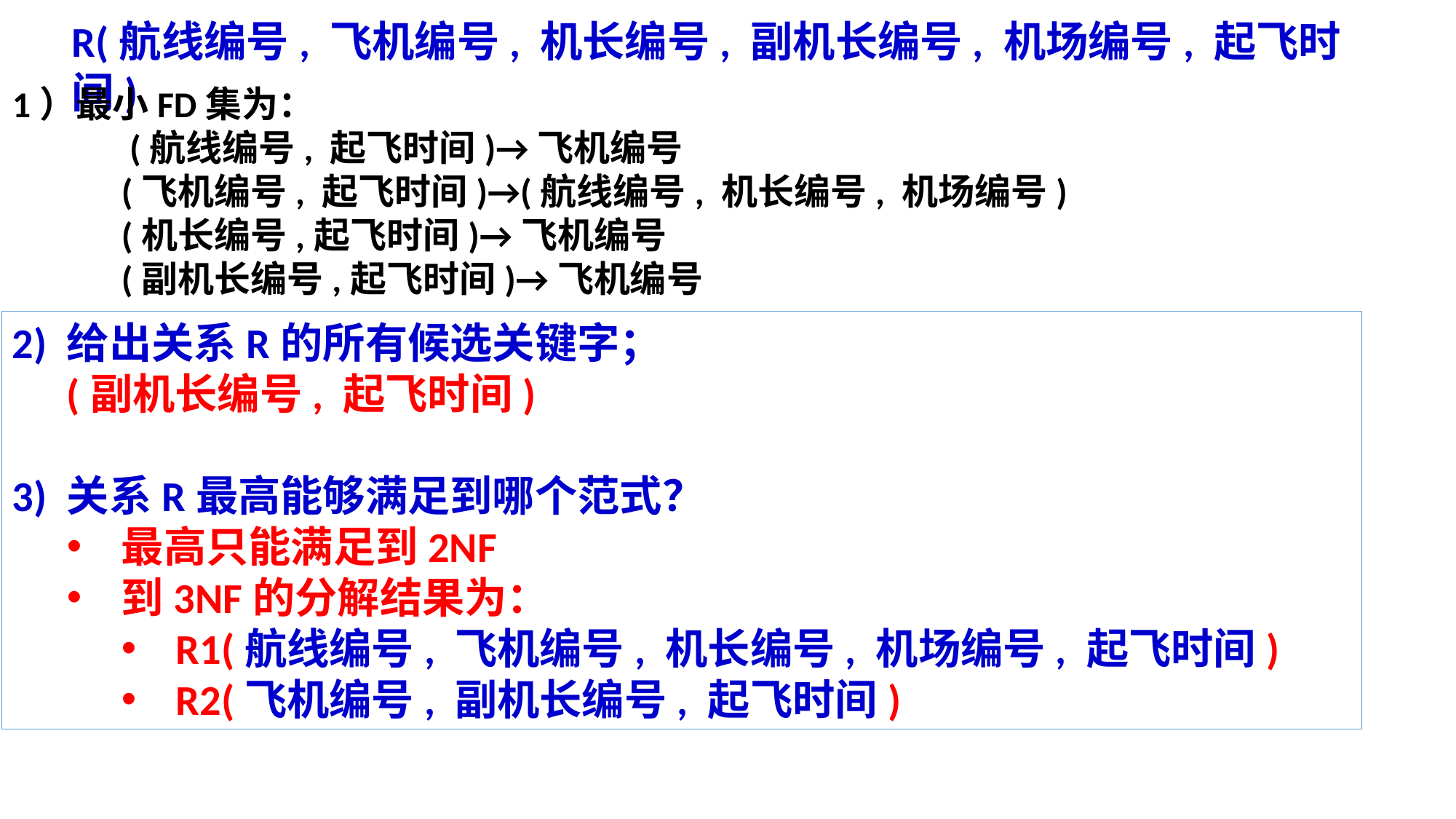

R(航线编号, 飞机编号, 机长编号, 副机长编号, 机场编号, 起飞时间)
1）最小FD集为：
 (航线编号, 起飞时间)→飞机编号
(飞机编号, 起飞时间)→(航线编号, 机长编号, 机场编号)
(机长编号,起飞时间)→飞机编号
(副机长编号,起飞时间)→飞机编号
2) 给出关系R的所有候选关键字；
(副机长编号, 起飞时间)

3) 关系R最高能够满足到哪个范式？
最高只能满足到2NF
到3NF的分解结果为：
R1(航线编号, 飞机编号, 机长编号, 机场编号, 起飞时间)
R2(飞机编号, 副机长编号, 起飞时间)